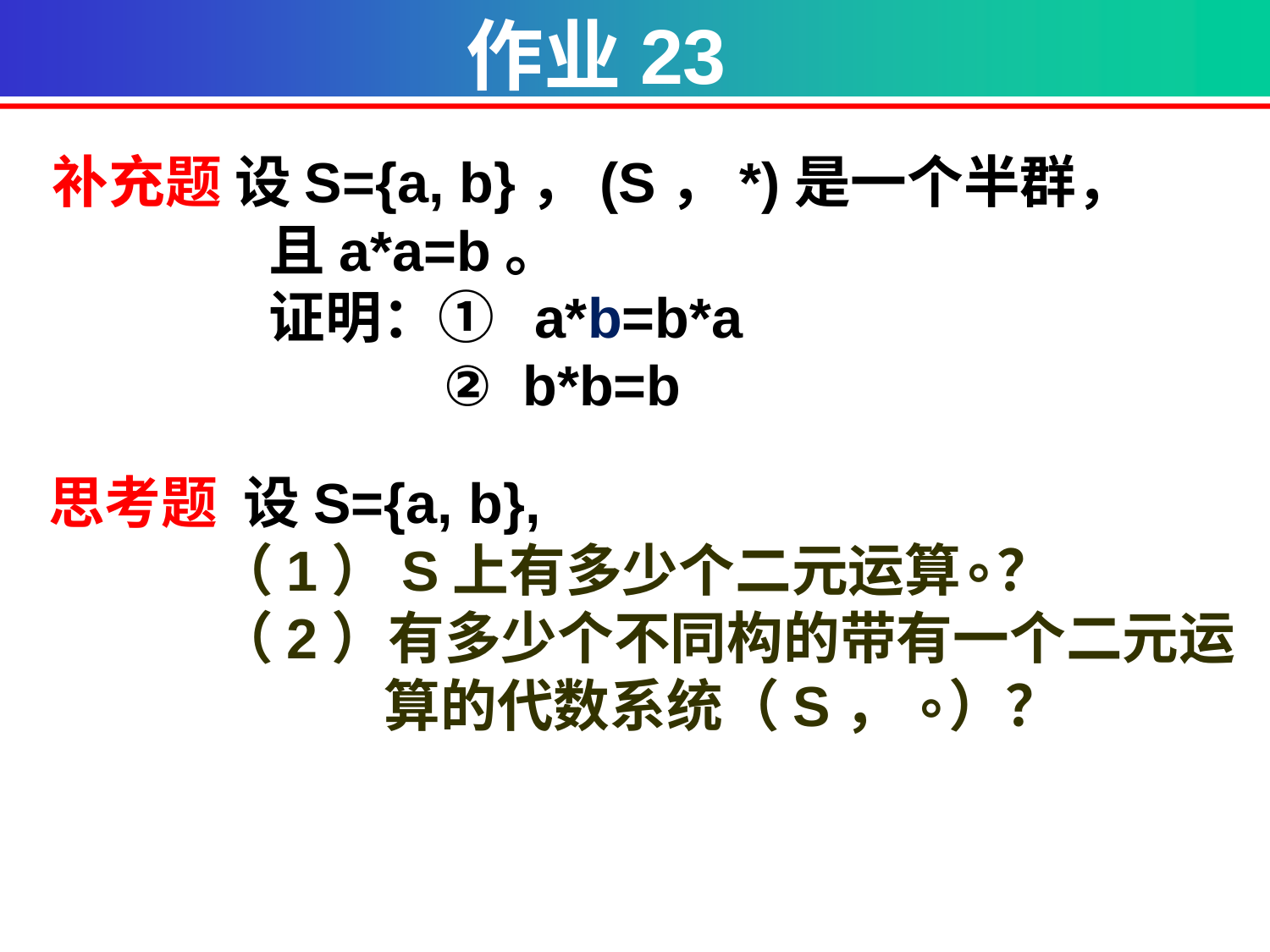

作业23

补充题 设S={a, b}，(S，*)是一个半群，
	       且a*a=b。
	       证明：①  a*b=b*a
                         ②  b*b=b
思考题  设S={a, b},
            （1）S上有多少个二元运算∘？
            （2）有多少个不同构的带有一个二元运算的代数系统（S， ∘）？